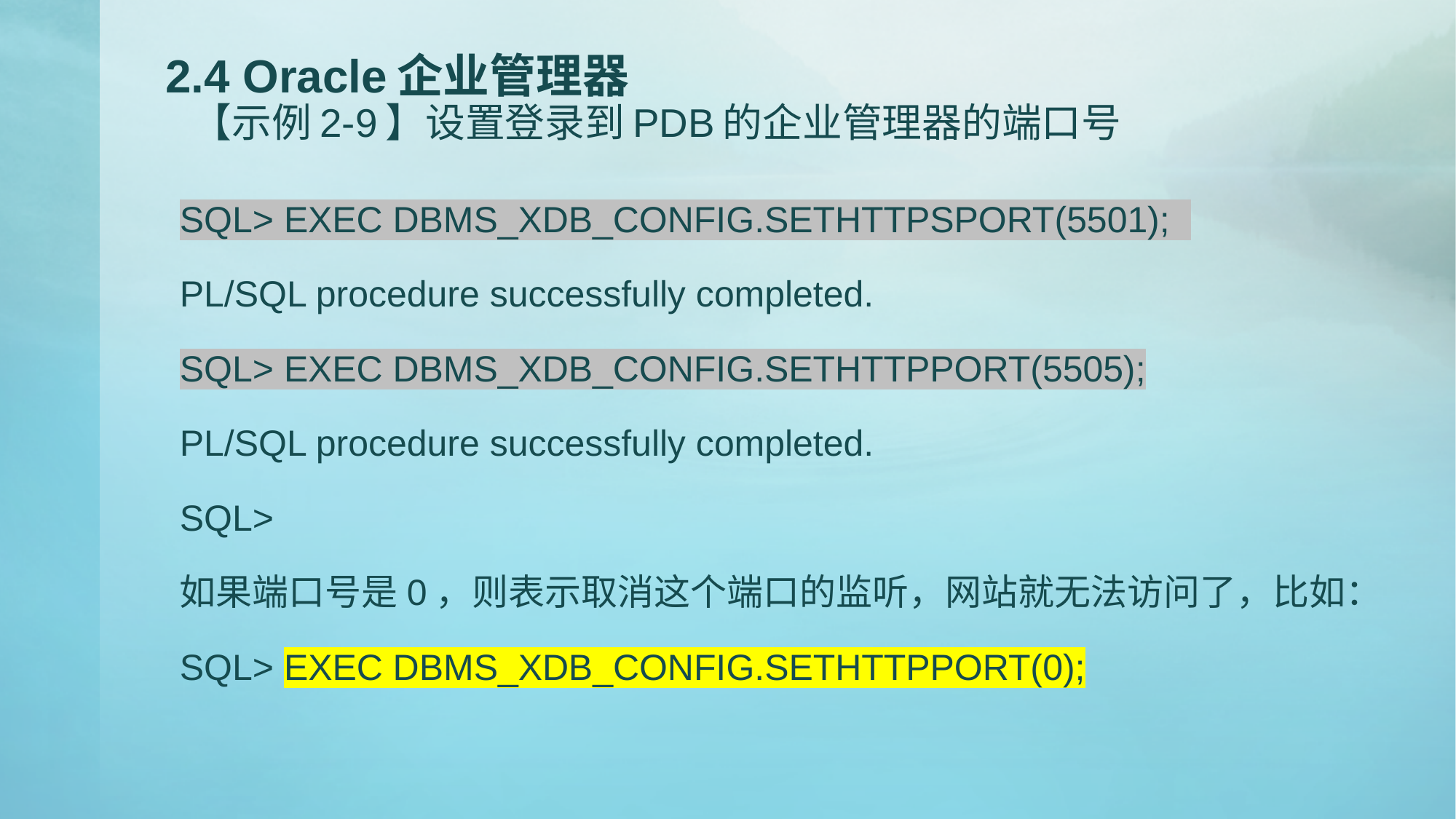

# 2.4 Oracle企业管理器 【示例2-9】设置登录到PDB的企业管理器的端口号
SQL> EXEC DBMS_XDB_CONFIG.SETHTTPSPORT(5501);
PL/SQL procedure successfully completed.
SQL> EXEC DBMS_XDB_CONFIG.SETHTTPPORT(5505);
PL/SQL procedure successfully completed.
SQL>
如果端口号是0，则表示取消这个端口的监听，网站就无法访问了，比如：
SQL> EXEC DBMS_XDB_CONFIG.SETHTTPPORT(0);